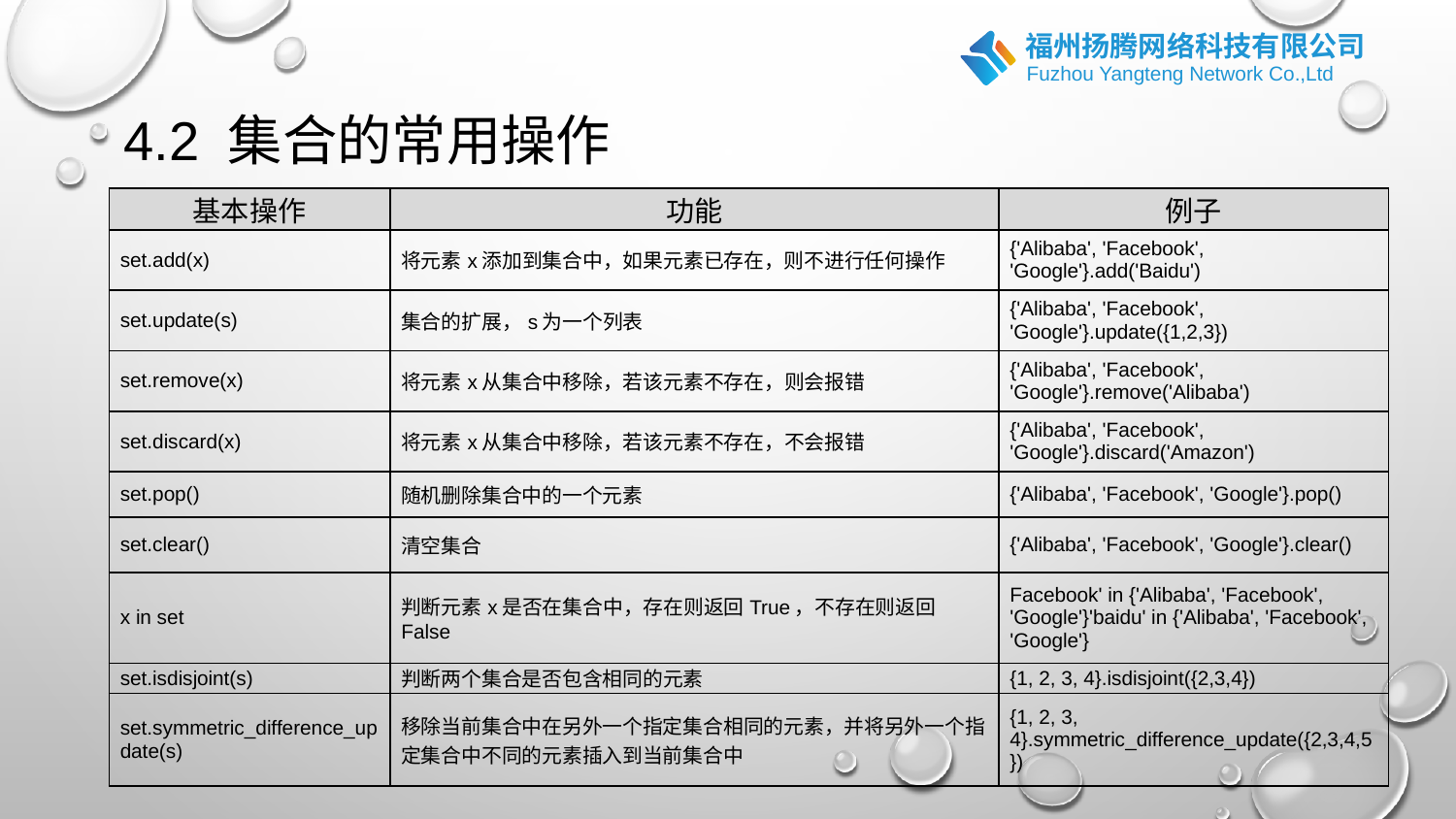

# 4.2 集合的常用操作

| 基本操作 | 功能 | 例子 |
| --- | --- | --- |
| set.add(x) | 将元素x添加到集合中，如果元素已存在，则不进行任何操作 | {'Alibaba', 'Facebook', 'Google'}.add('Baidu') |
| set.update(s) | 集合的扩展，s为一个列表 | {'Alibaba', 'Facebook', 'Google'}.update({1,2,3}) |
| set.remove(x) | 将元素x从集合中移除，若该元素不存在，则会报错 | {'Alibaba', 'Facebook', 'Google'}.remove('Alibaba') |
| set.discard(x) | 将元素x从集合中移除，若该元素不存在，不会报错 | {'Alibaba', 'Facebook', 'Google'}.discard('Amazon') |
| set.pop() | 随机删除集合中的一个元素 | {'Alibaba', 'Facebook', 'Google'}.pop() |
| set.clear() | 清空集合 | {'Alibaba', 'Facebook', 'Google'}.clear() |
| x in set | 判断元素x是否在集合中，存在则返回True，不存在则返回False | Facebook' in {'Alibaba', 'Facebook', 'Google'}'baidu' in {'Alibaba', 'Facebook', 'Google'} |
| set.isdisjoint(s) | 判断两个集合是否包含相同的元素 | {1, 2, 3, 4}.isdisjoint({2,3,4}) |
| set.symmetric\_difference\_update(s) | 移除当前集合中在另外一个指定集合相同的元素，并将另外一个指定集合中不同的元素插入到当前集合中 | {1, 2, 3, 4}.symmetric\_difference\_update({2,3,4,5}) |